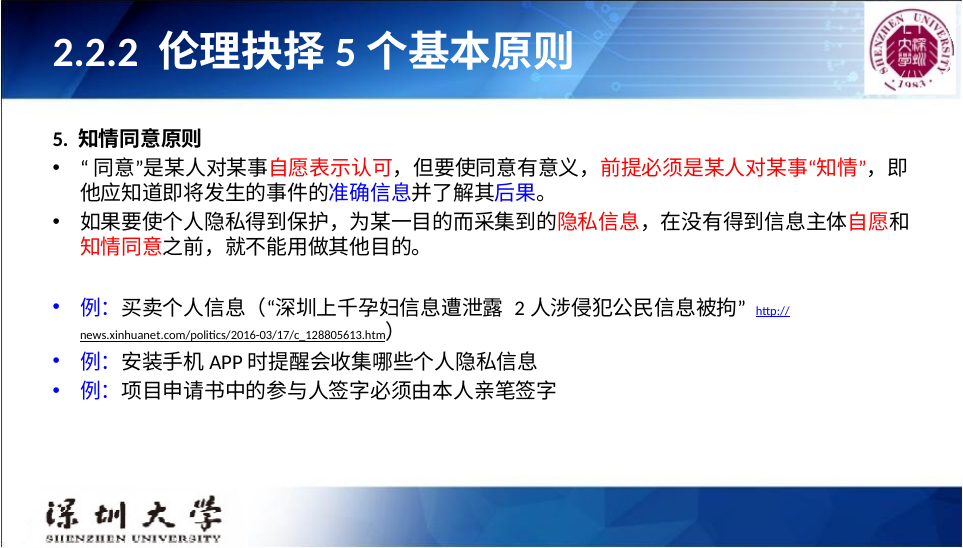

# 2.2.2 伦理抉择5个基本原则
5. 知情同意原则
“同意”是某人对某事自愿表示认可，但要使同意有意义，前提必须是某人对某事“知情”，即他应知道即将发生的事件的准确信息并了解其后果。
如果要使个人隐私得到保护，为某一目的而采集到的隐私信息，在没有得到信息主体自愿和知情同意之前，就不能用做其他目的。

例：买卖个人信息（“深圳上千孕妇信息遭泄露 2人涉侵犯公民信息被拘” http://news.xinhuanet.com/politics/2016-03/17/c_128805613.htm）
例：安装手机APP时提醒会收集哪些个人隐私信息
例：项目申请书中的参与人签字必须由本人亲笔签字
73